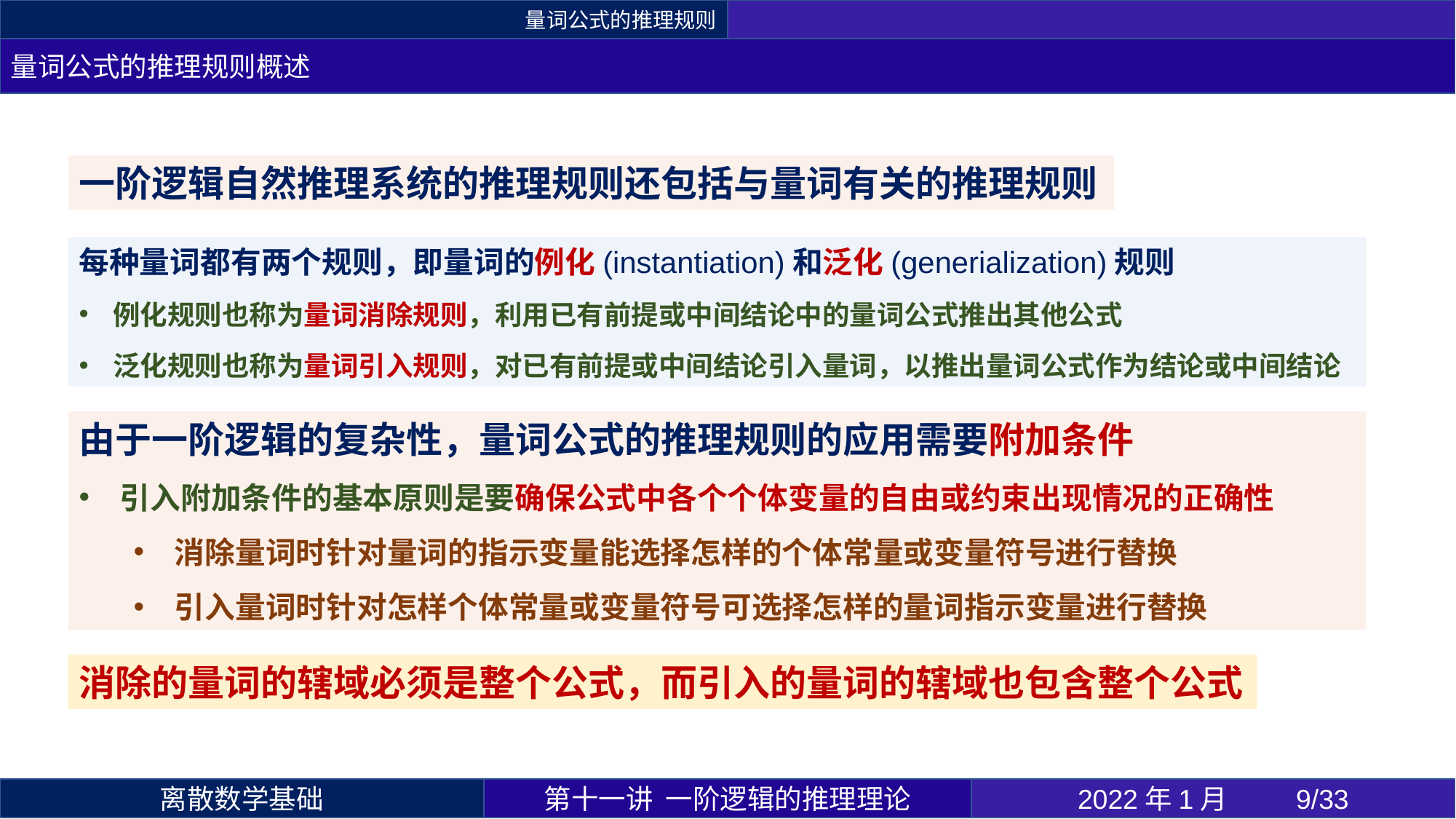

量词公式的推理规则
量词公式的推理规则概述
一阶逻辑自然推理系统的推理规则还包括与量词有关的推理规则
每种量词都有两个规则，即量词的例化(instantiation)和泛化(generialization)规则
例化规则也称为量词消除规则，利用已有前提或中间结论中的量词公式推出其他公式
泛化规则也称为量词引入规则，对已有前提或中间结论引入量词，以推出量词公式作为结论或中间结论
由于一阶逻辑的复杂性，量词公式的推理规则的应用需要附加条件
引入附加条件的基本原则是要确保公式中各个个体变量的自由或约束出现情况的正确性
消除量词时针对量词的指示变量能选择怎样的个体常量或变量符号进行替换
引入量词时针对怎样个体常量或变量符号可选择怎样的量词指示变量进行替换
消除的量词的辖域必须是整个公式，而引入的量词的辖域也包含整个公式
第十一讲  一阶逻辑的推理理论
2022年1月 	9/33
离散数学基础